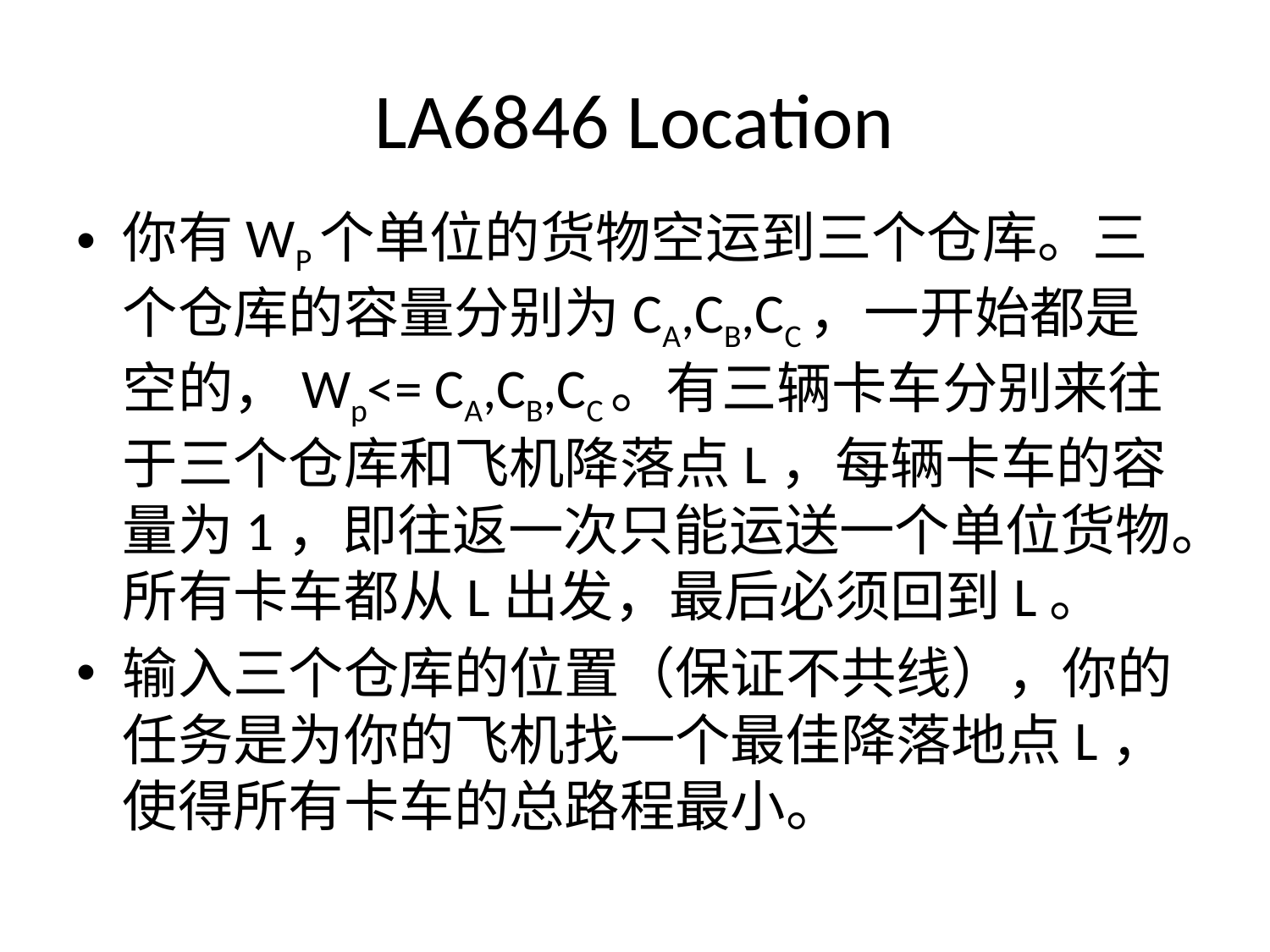

# LA6846 Location
你有WP个单位的货物空运到三个仓库。三个仓库的容量分别为CA,CB,CC，一开始都是空的，Wp<= CA,CB,CC。有三辆卡车分别来往于三个仓库和飞机降落点L，每辆卡车的容量为1，即往返一次只能运送一个单位货物。所有卡车都从L出发，最后必须回到L。
输入三个仓库的位置（保证不共线），你的任务是为你的飞机找一个最佳降落地点L，使得所有卡车的总路程最小。